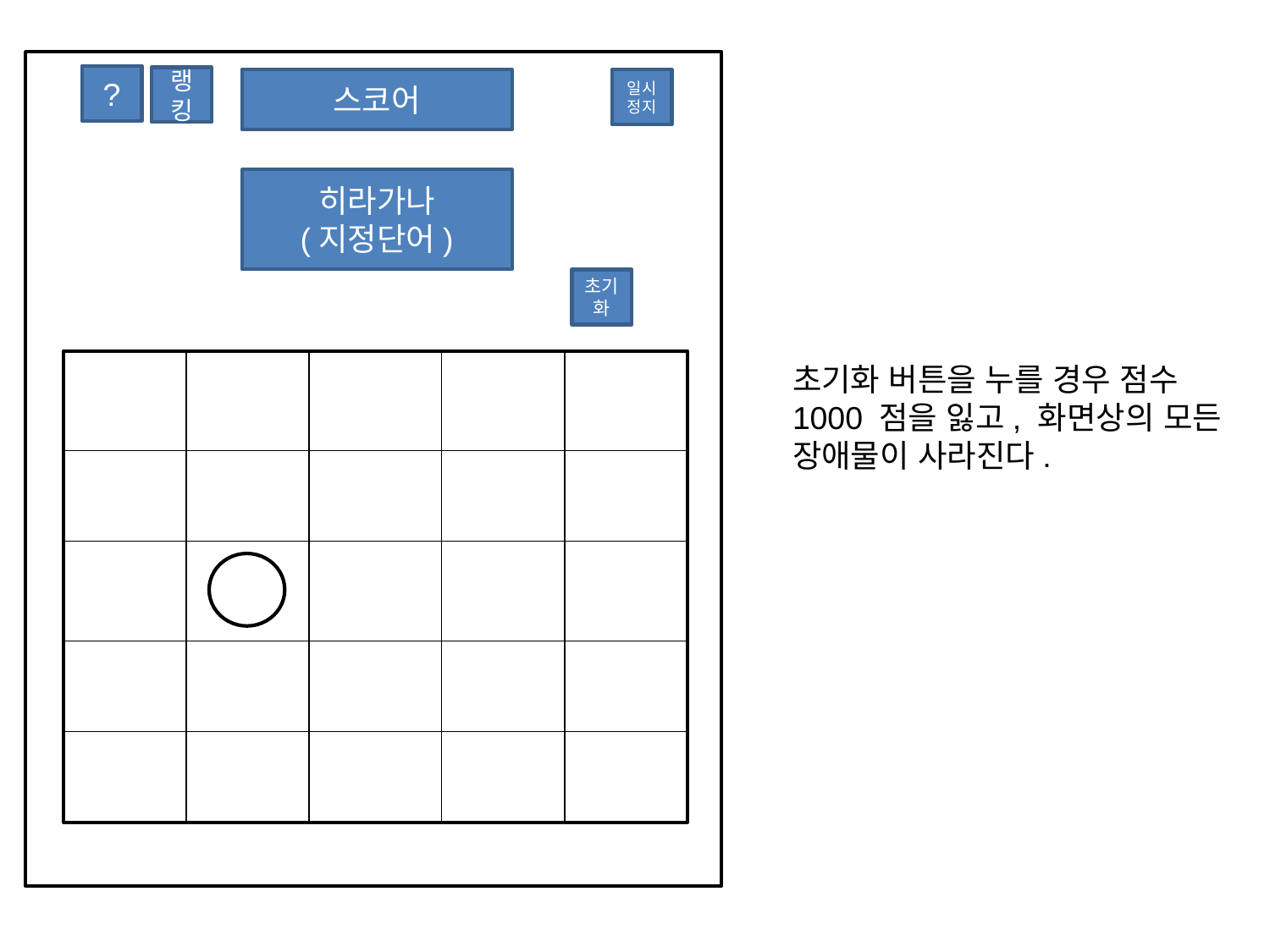

?
랭킹
스코어
일시정지
히라가나
(지정단어)
초기화

초기화 버튼을 누를 경우 점수 1000 점을 잃고, 화면상의 모든 장애물이 사라진다.